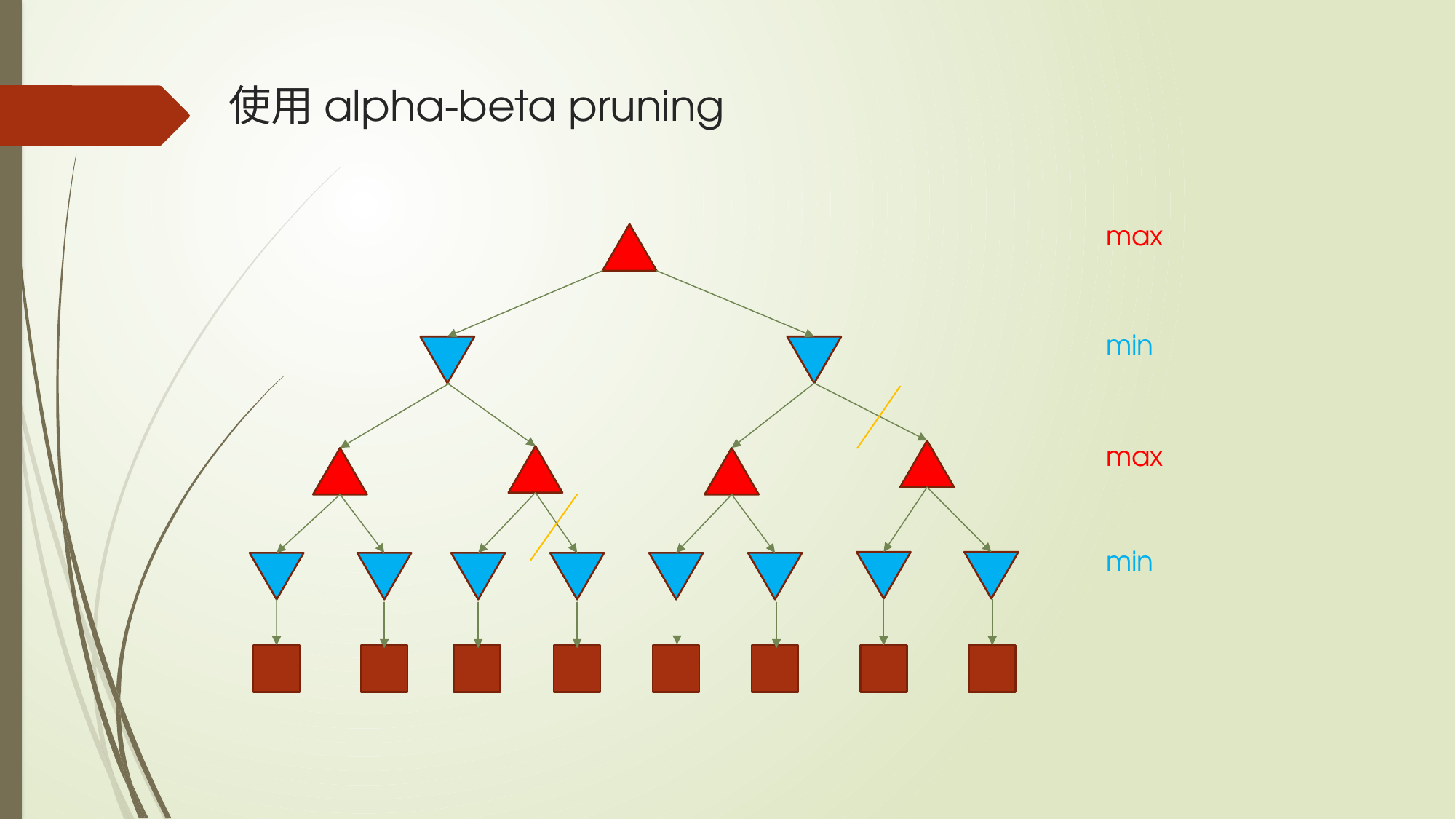

# 使用alpha-beta pruning
max

min
max
min